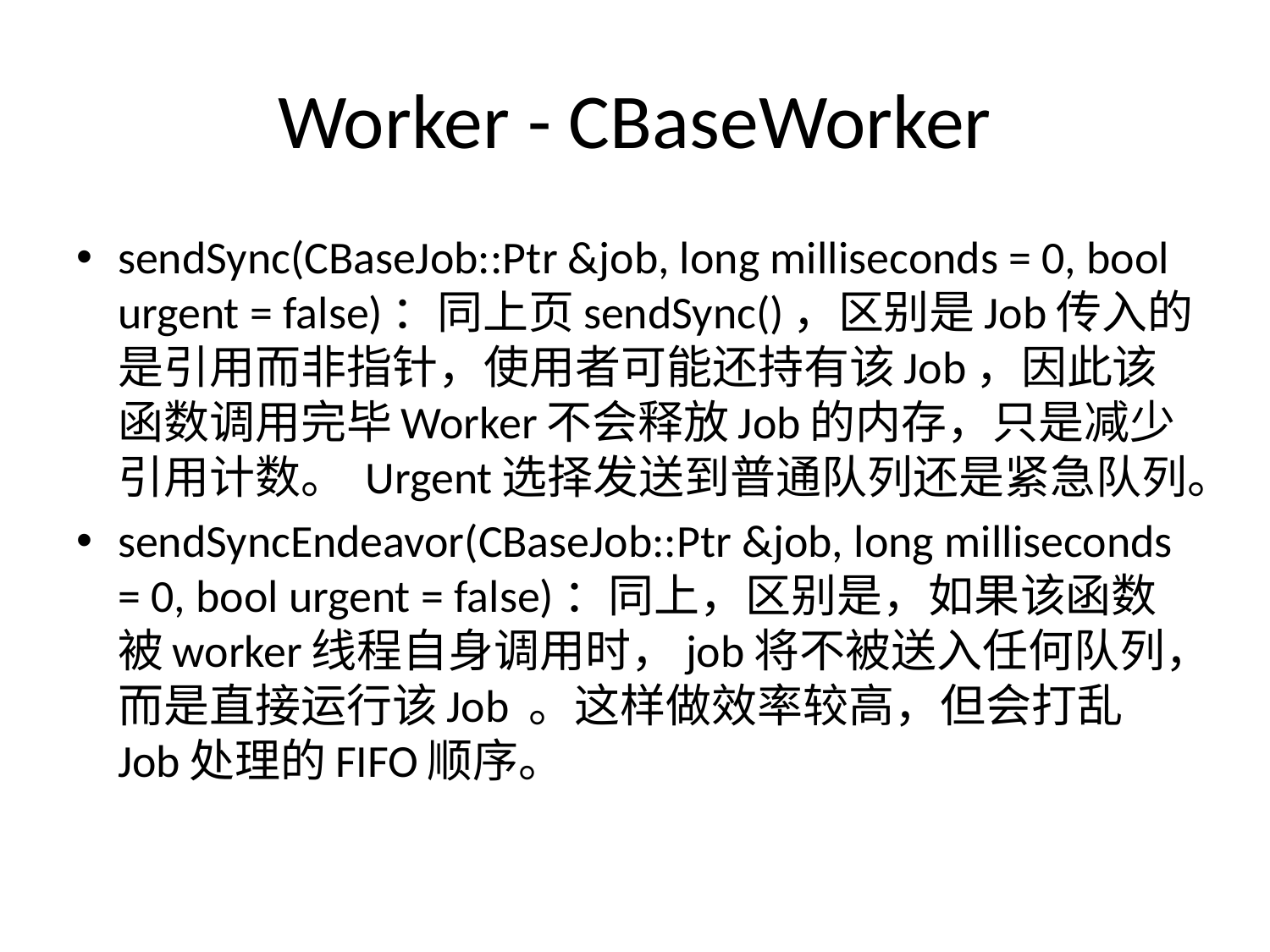

# Worker - CBaseWorker
sendSync(CBaseJob::Ptr &job, long milliseconds = 0, bool urgent = false)：同上页sendSync()，区别是Job传入的是引用而非指针，使用者可能还持有该Job，因此该函数调用完毕Worker不会释放Job的内存，只是减少引用计数。 Urgent选择发送到普通队列还是紧急队列。
sendSyncEndeavor(CBaseJob::Ptr &job, long milliseconds = 0, bool urgent = false)：同上，区别是，如果该函数被worker线程自身调用时，job将不被送入任何队列，而是直接运行该Job 。这样做效率较高，但会打乱Job处理的FIFO顺序。